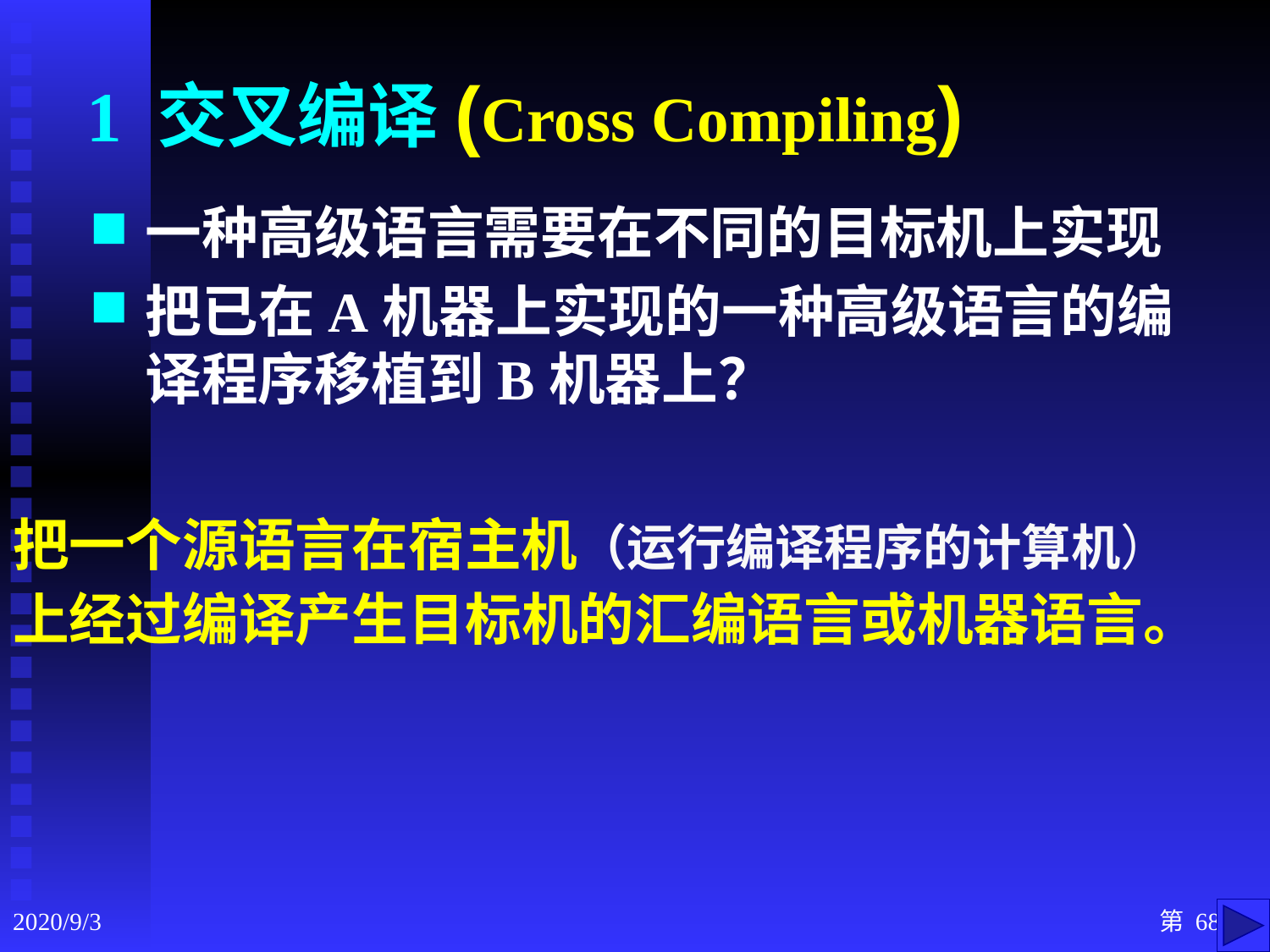

1 交叉编译(Cross Compiling)
一种高级语言需要在不同的目标机上实现
把已在A机器上实现的一种高级语言的编译程序移植到B机器上？
把一个源语言在宿主机（运行编译程序的计算机）上经过编译产生目标机的汇编语言或机器语言。
2020/9/3
第 68 页